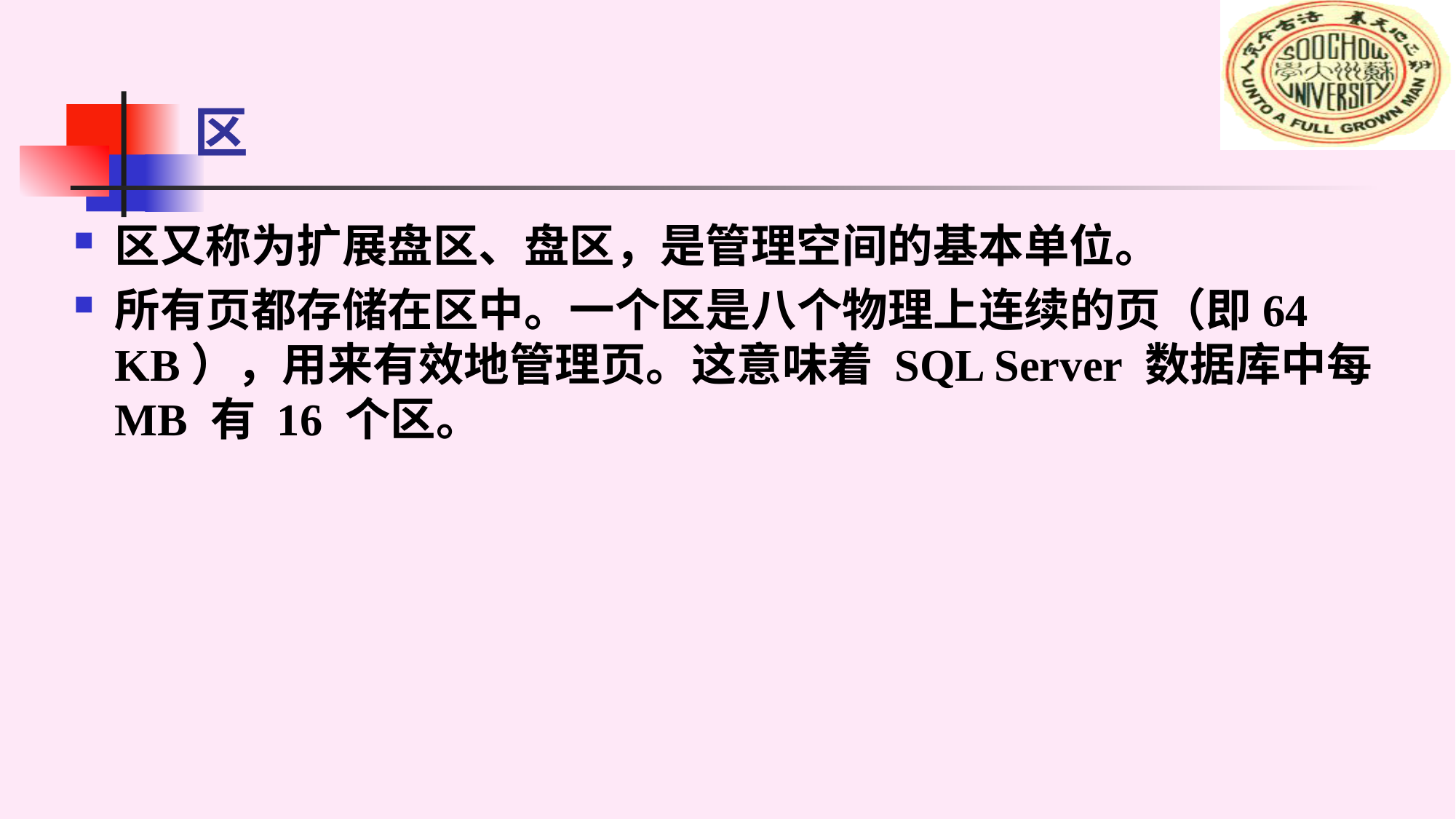

# 区
区又称为扩展盘区、盘区，是管理空间的基本单位。
所有页都存储在区中。一个区是八个物理上连续的页（即64 KB），用来有效地管理页。这意味着 SQL Server 数据库中每 MB 有 16 个区。